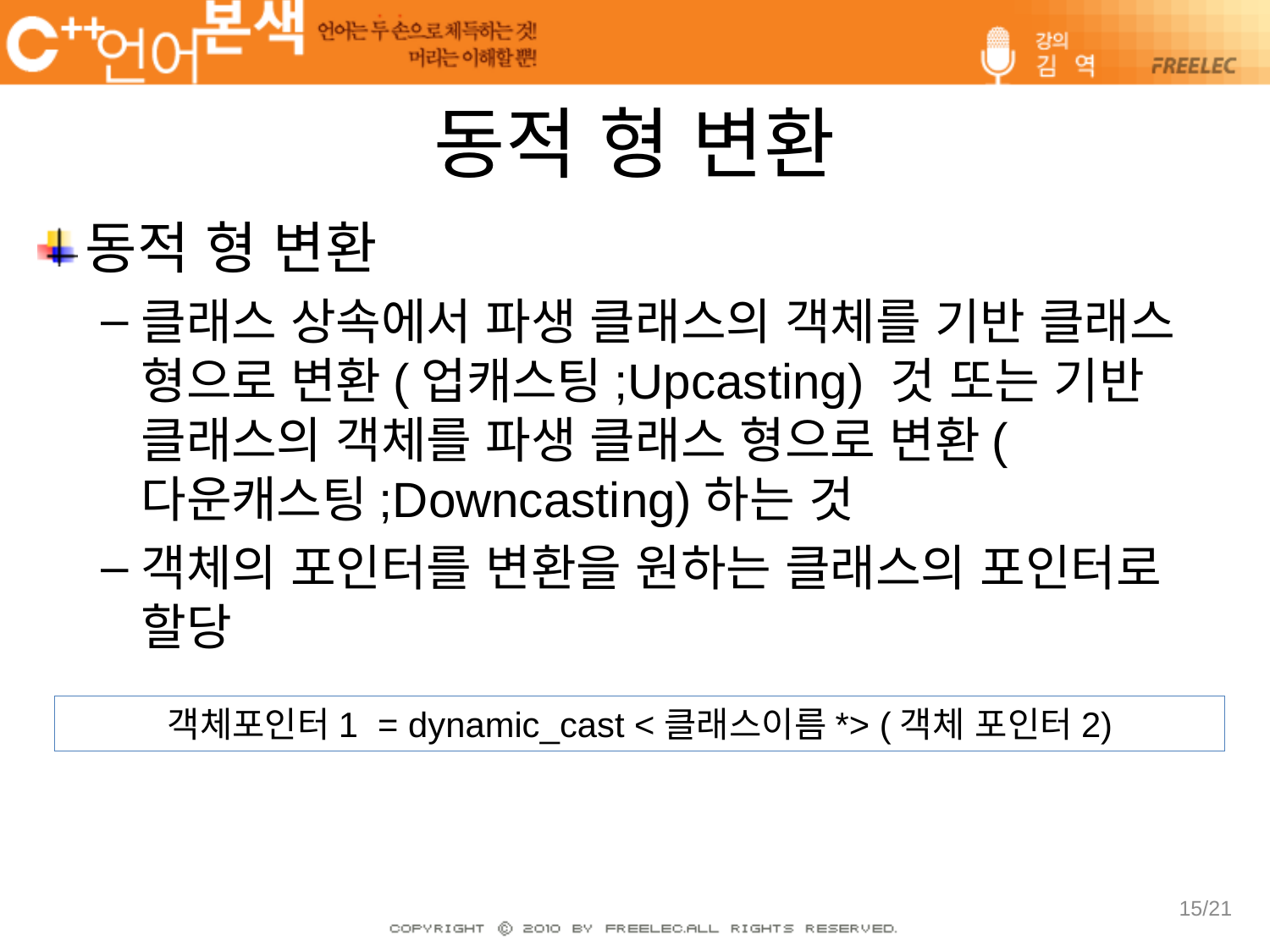

# 동적 형 변환
동적 형 변환
클래스 상속에서 파생 클래스의 객체를 기반 클래스 형으로 변환(업캐스팅;Upcasting) 것 또는 기반 클래스의 객체를 파생 클래스 형으로 변환(다운캐스팅;Downcasting)하는 것
객체의 포인터를 변환을 원하는 클래스의 포인터로 할당
객체포인터1  = dynamic_cast <클래스이름*> (객체 포인터2)
15/21